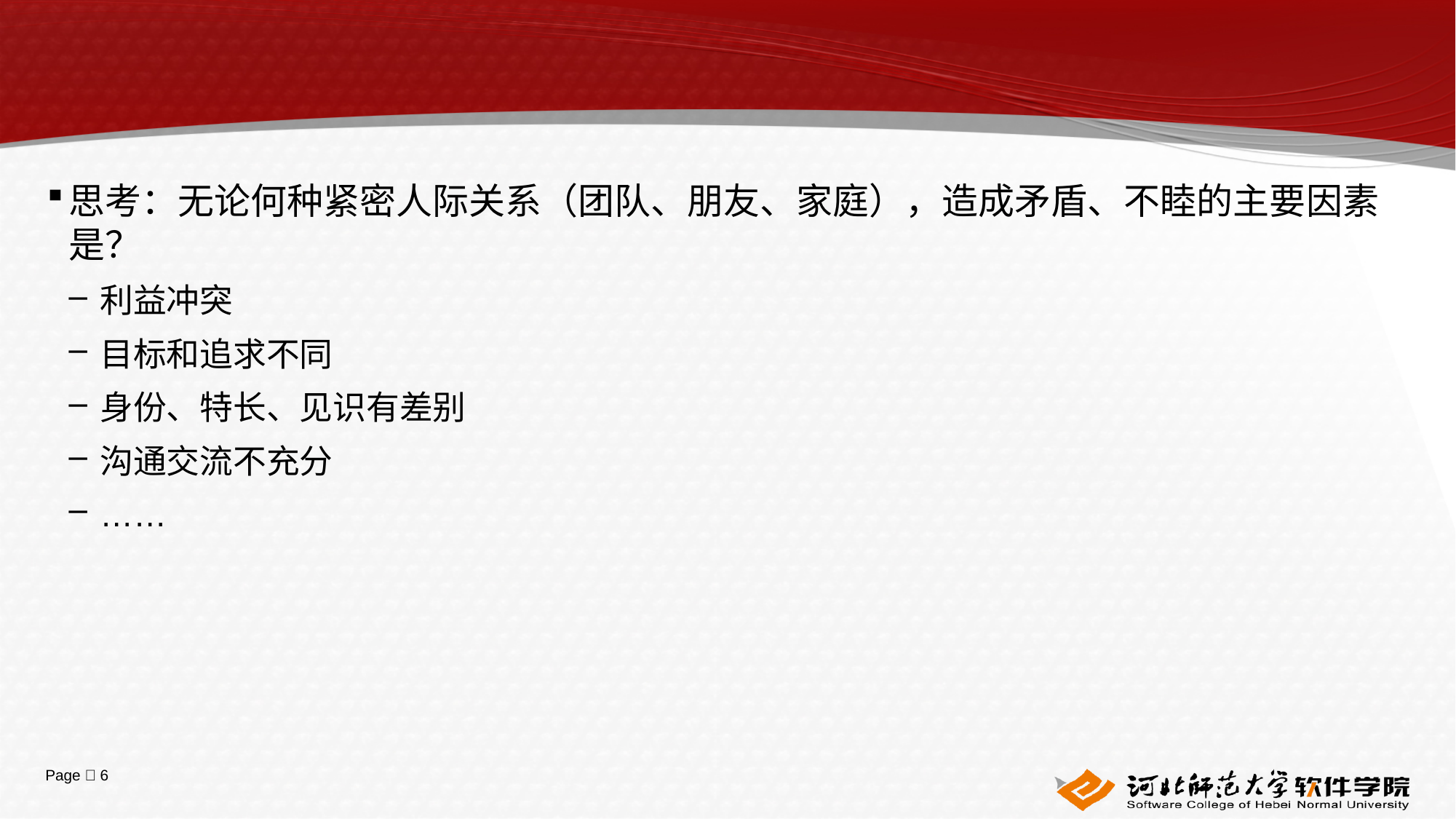

#
思考：无论何种紧密人际关系（团队、朋友、家庭），造成矛盾、不睦的主要因素是？
利益冲突
目标和追求不同
身份、特长、见识有差别
沟通交流不充分
……